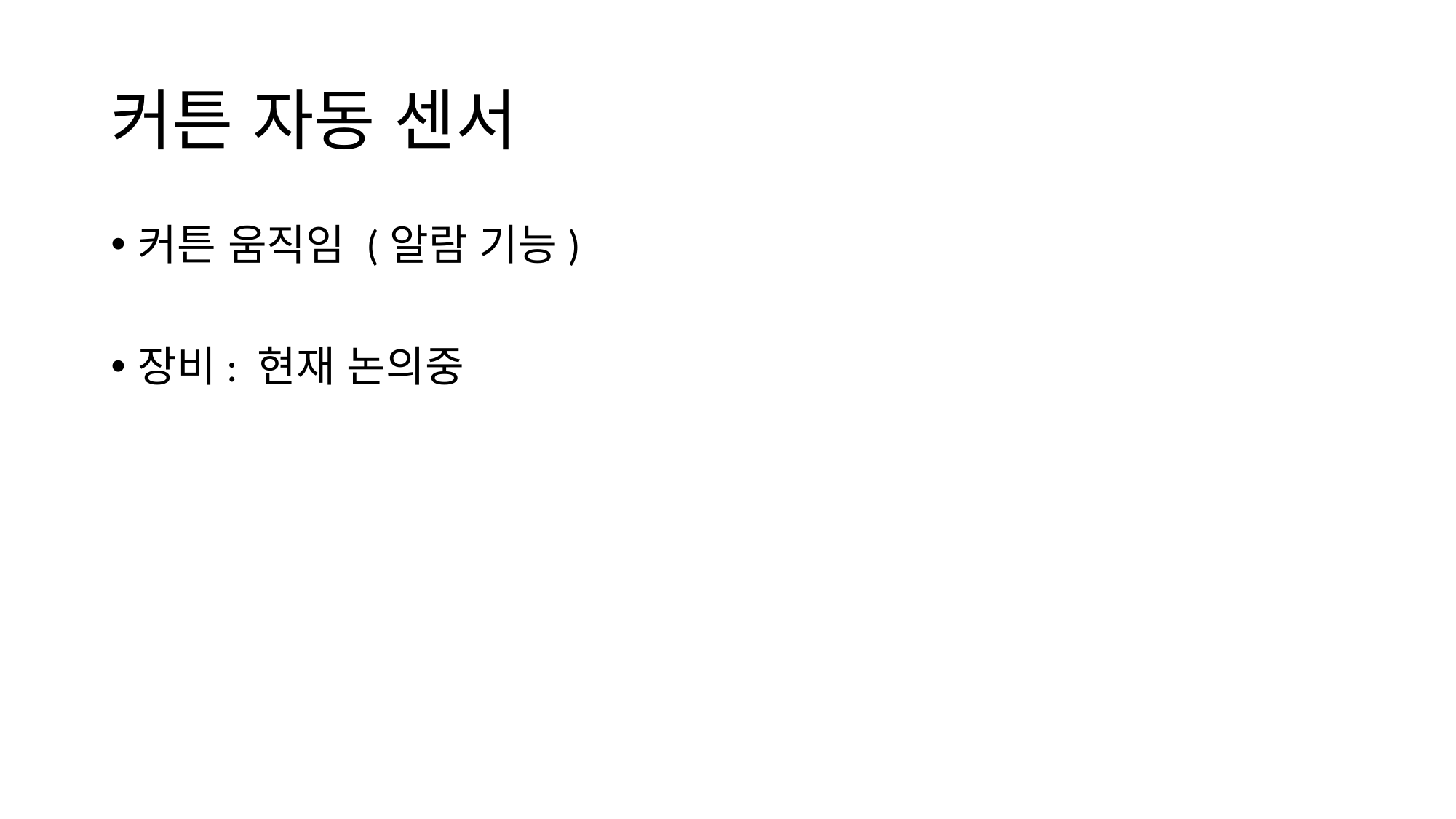

# 커튼 자동 센서
커튼 움직임 (알람 기능)

장비: 현재 논의중